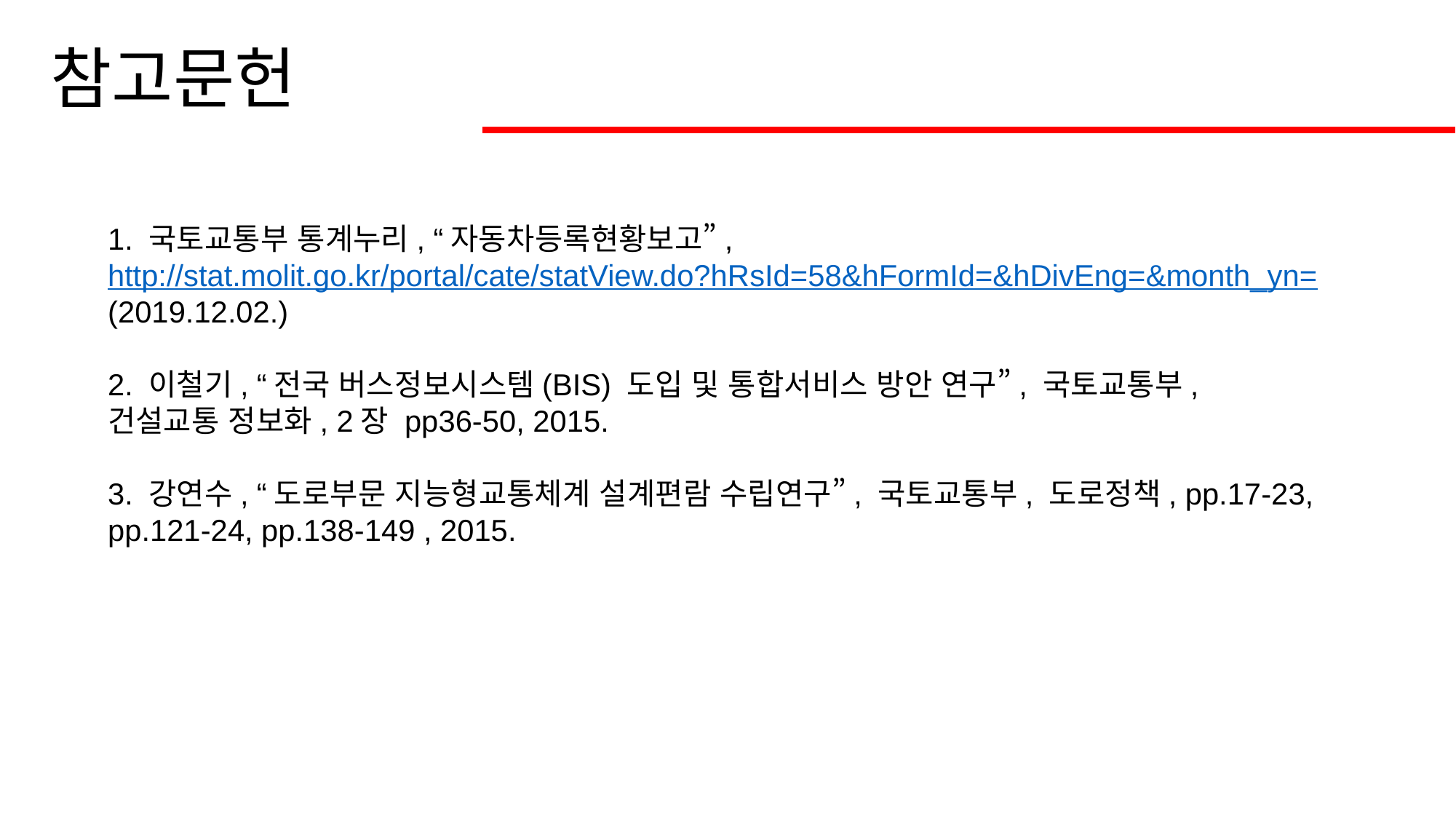

참고문헌
1. 국토교통부 통계누리, “자동차등록현황보고”, http://stat.molit.go.kr/portal/cate/statView.do?hRsId=58&hFormId=&hDivEng=&month_yn= (2019.12.02.)

2. 이철기, “전국 버스정보시스템(BIS) 도입 및 통합서비스 방안 연구”, 국토교통부, 건설교통 정보화, 2장 pp36-50, 2015.

3. 강연수, “도로부문 지능형교통체계 설계편람 수립연구”, 국토교통부, 도로정책, pp.17-23, pp.121-24, pp.138-149 , 2015.